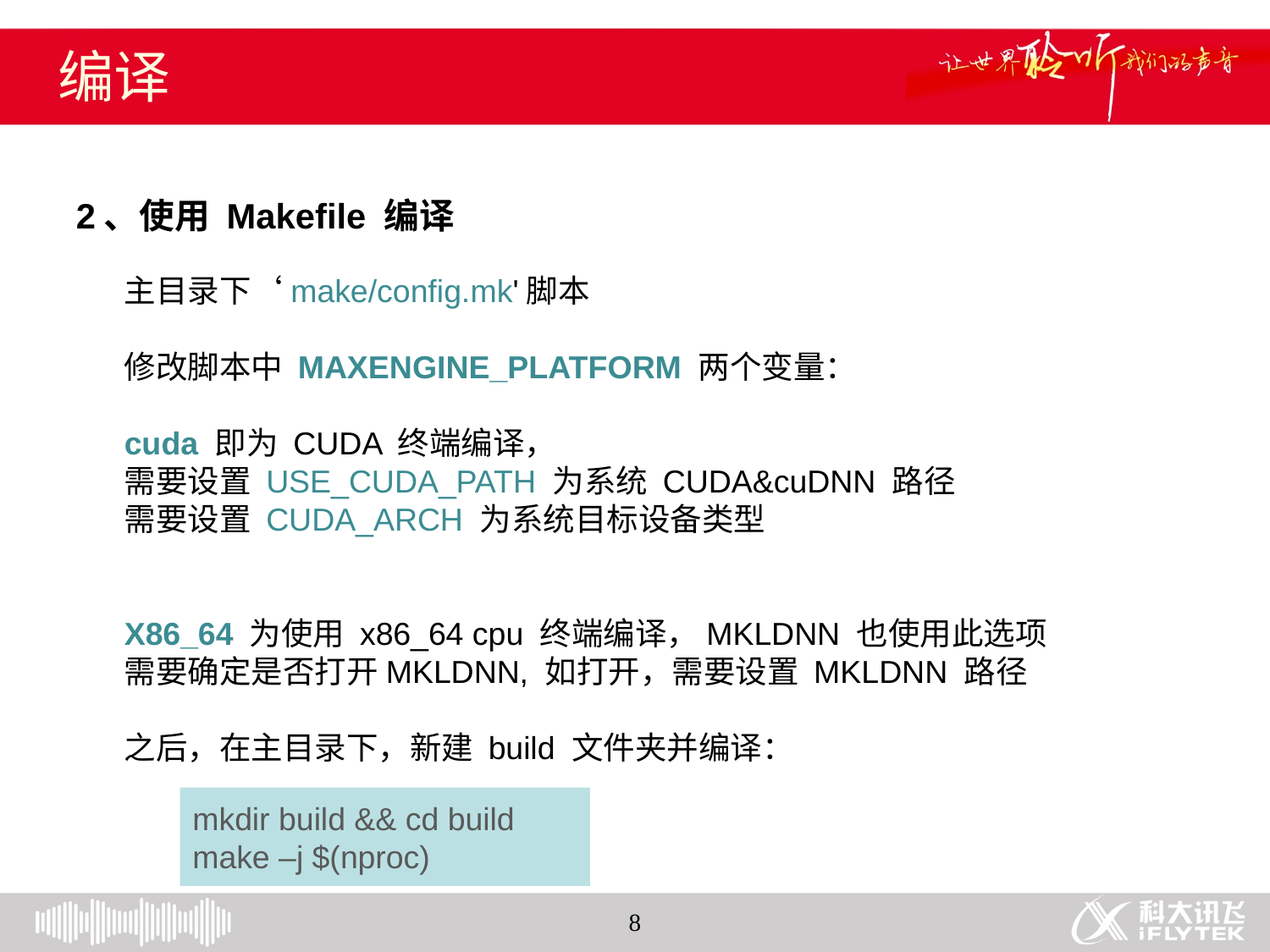

编译
2、使用 Makefile 编译
主目录下‘make/config.mk'脚本

修改脚本中 MAXENGINE_PLATFORM 两个变量：

cuda 即为 CUDA 终端编译，
需要设置 USE_CUDA_PATH 为系统 CUDA&cuDNN 路径
需要设置 CUDA_ARCH 为系统目标设备类型

X86_64 为使用 x86_64 cpu 终端编译，MKLDNN 也使用此选项
需要确定是否打开MKLDNN, 如打开，需要设置 MKLDNN 路径

之后，在主目录下，新建 build 文件夹并编译：
mkdir build && cd build
make –j $(nproc)
8